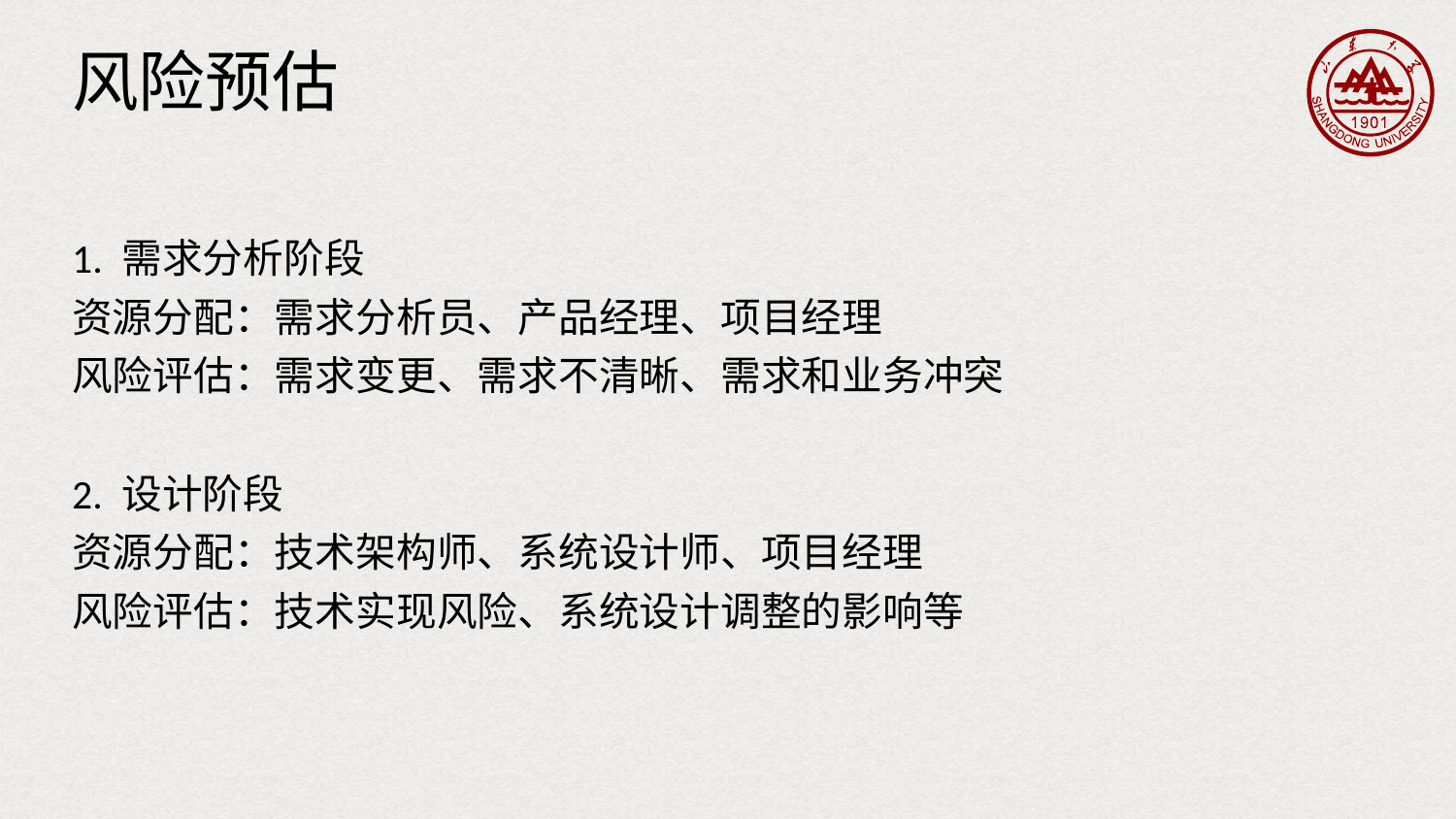

风险预估
1. 需求分析阶段
资源分配：需求分析员、产品经理、项目经理
风险评估：需求变更、需求不清晰、需求和业务冲突

2. 设计阶段
资源分配：技术架构师、系统设计师、项目经理
风险评估：技术实现风险、系统设计调整的影响等